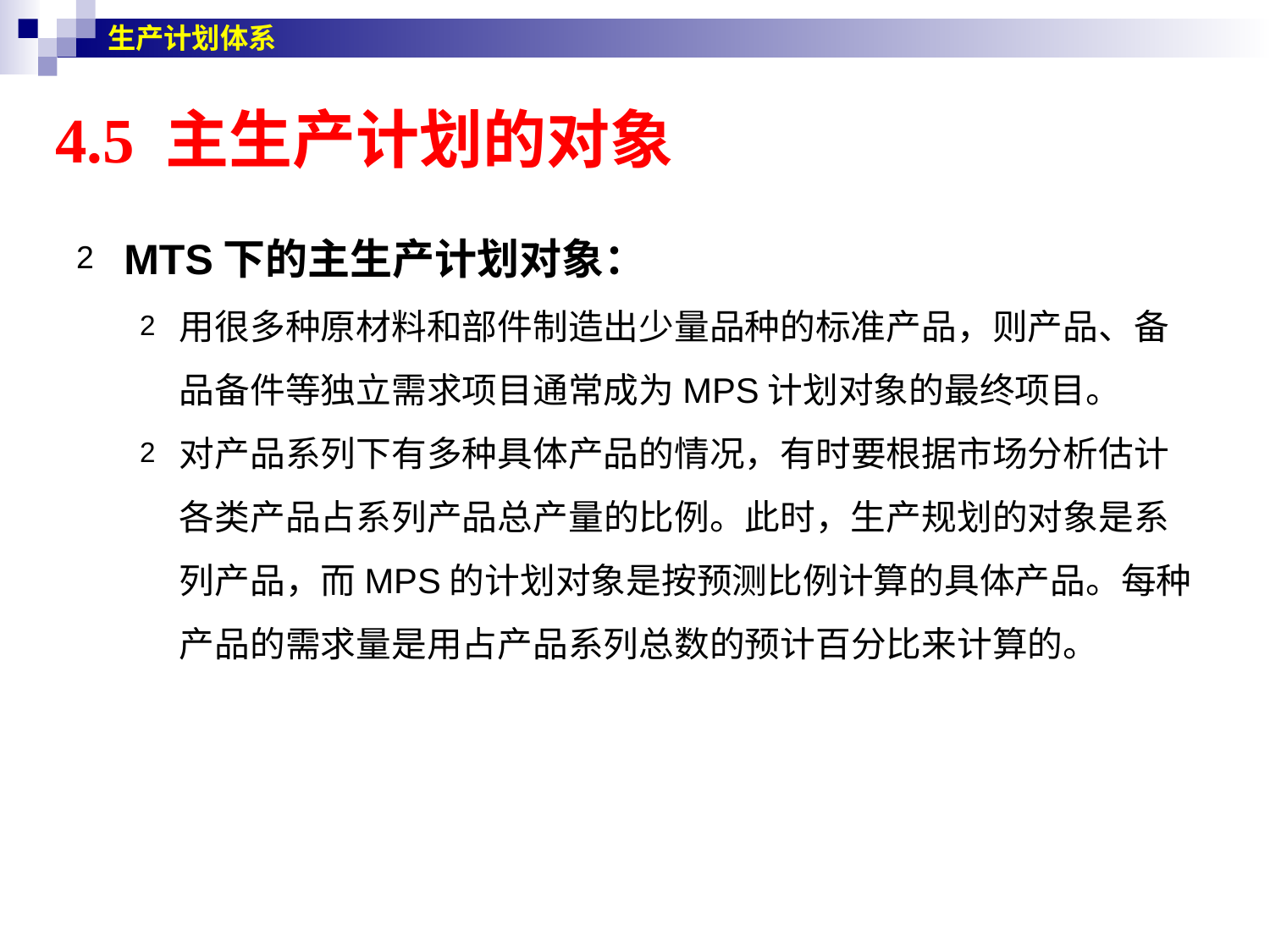

生产计划体系
# 4.5 主生产计划的对象
MTS下的主生产计划对象：
用很多种原材料和部件制造出少量品种的标准产品，则产品、备品备件等独立需求项目通常成为MPS计划对象的最终项目。
对产品系列下有多种具体产品的情况，有时要根据市场分析估计各类产品占系列产品总产量的比例。此时，生产规划的对象是系列产品，而MPS的计划对象是按预测比例计算的具体产品。每种产品的需求量是用占产品系列总数的预计百分比来计算的。